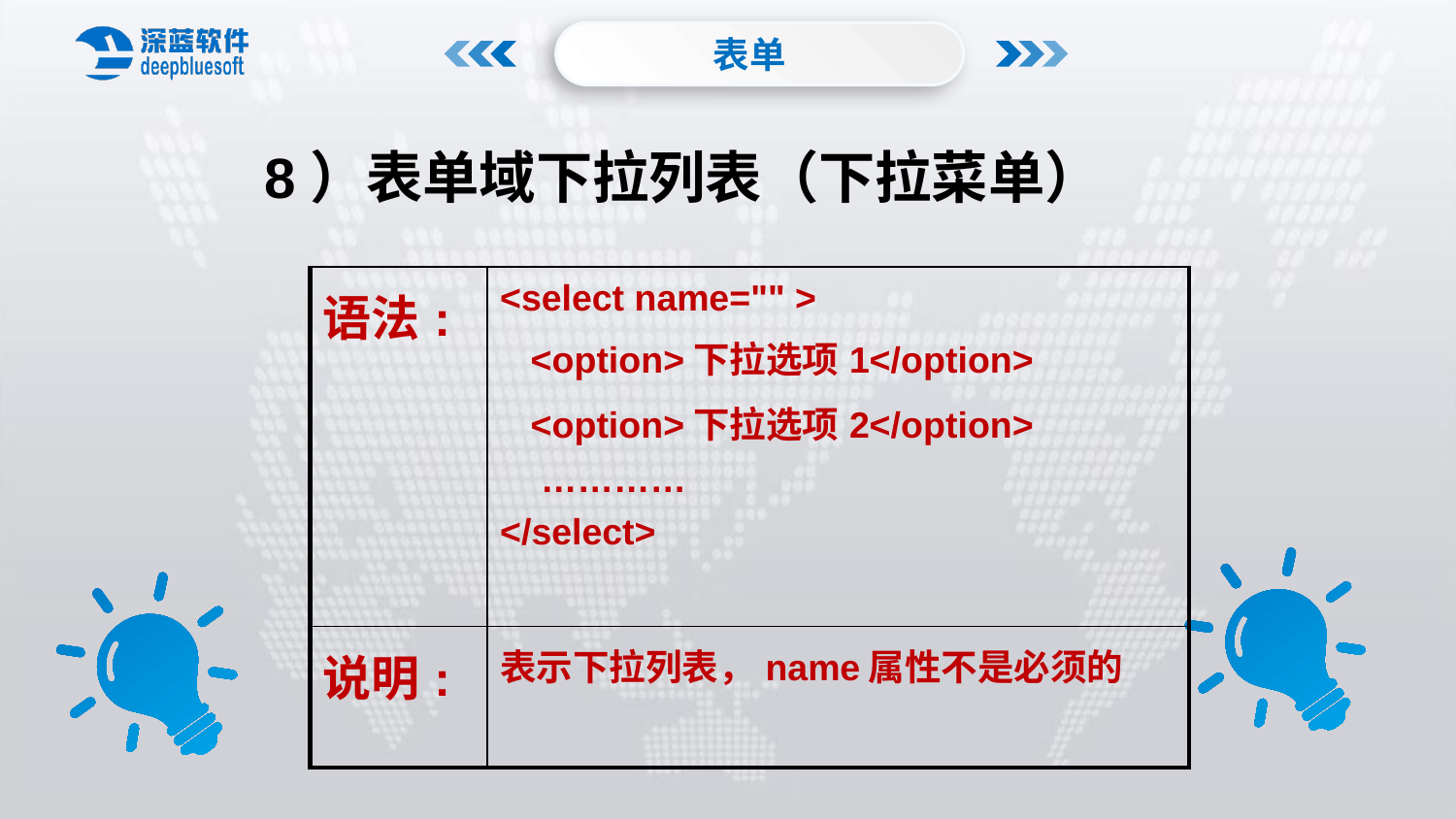

表单

  8）表单域下拉列表（下拉菜单）
| 语法: | <select name="" > <option>下拉选项1</option> <option>下拉选项2</option> ………… </select> |
| --- | --- |
| 说明: | 表示下拉列表，name属性不是必须的 |